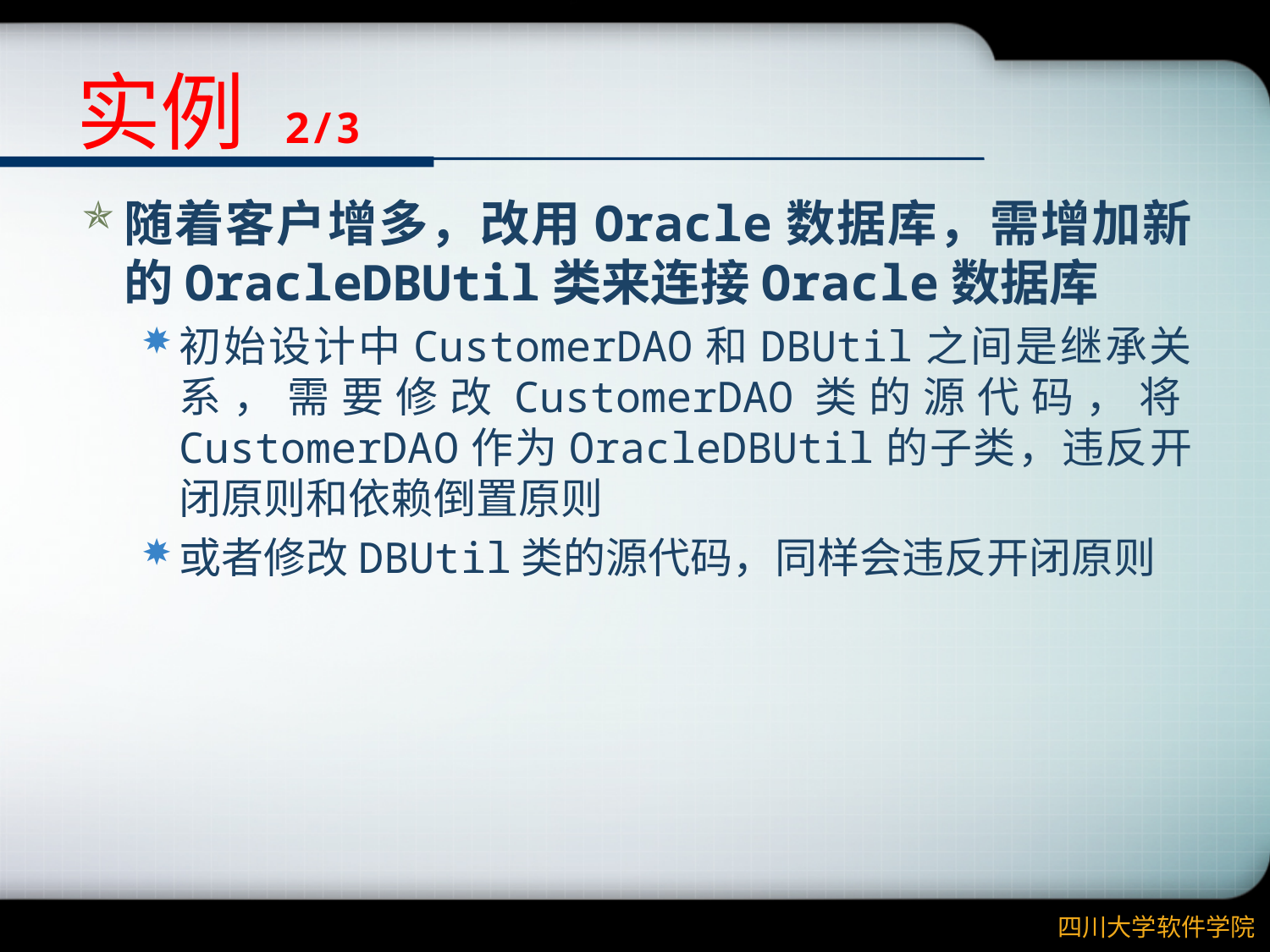

# 实例 2/3
随着客户增多，改用Oracle数据库，需增加新的OracleDBUtil类来连接Oracle数据库
初始设计中CustomerDAO和DBUtil之间是继承关系，需要修改CustomerDAO类的源代码，将CustomerDAO作为OracleDBUtil的子类，违反开闭原则和依赖倒置原则
或者修改DBUtil类的源代码，同样会违反开闭原则